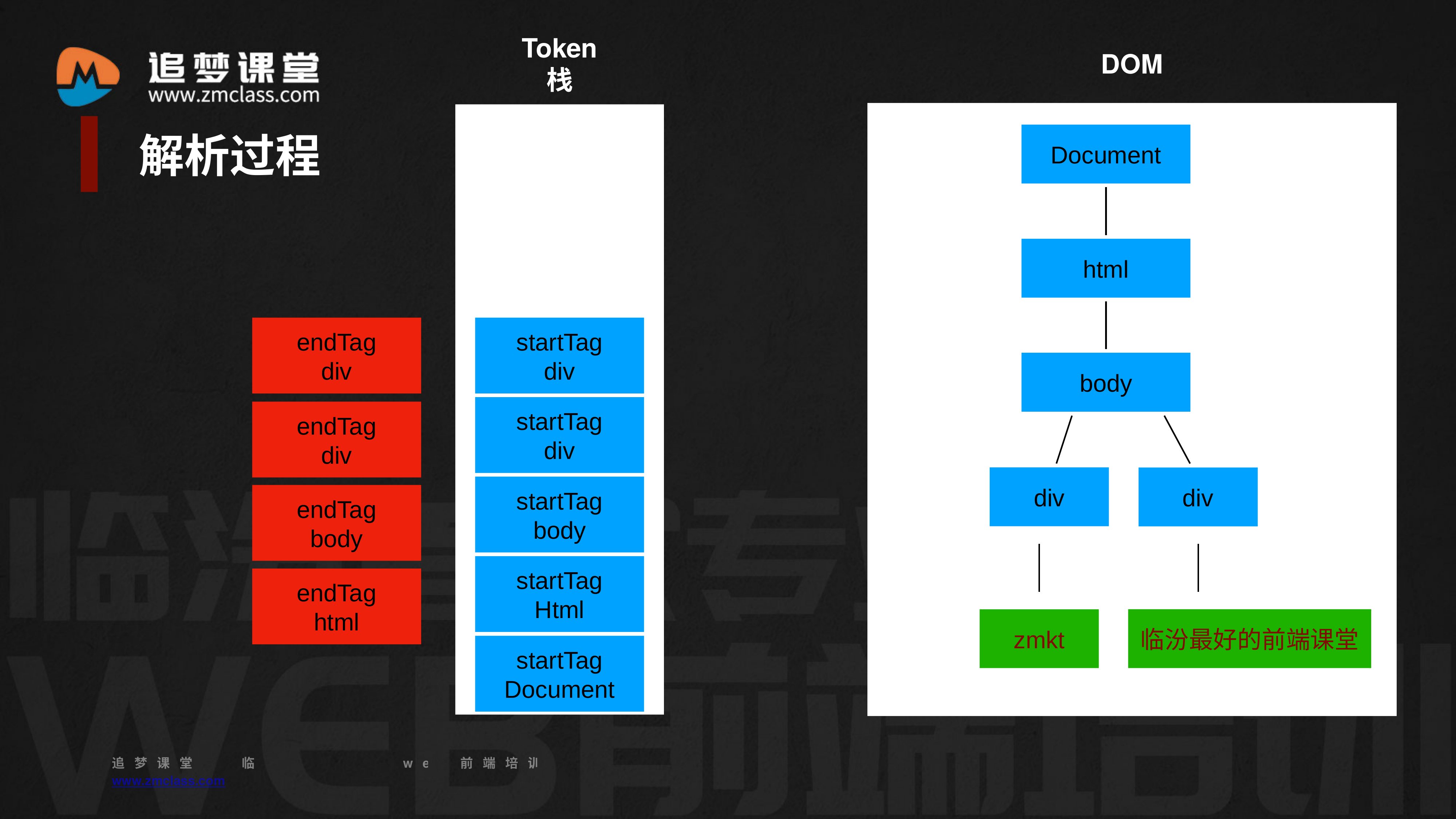

Token
栈
DOM

解析过程
Document

html

endTag
div
startTag
div
body
startTag
div
endTag
div

div
div
startTag
body
endTag
body

startTag
Html
endTag
html
临汾最好的前端课堂
zmkt
startTag
Document
追梦课堂   临汾首家专业的web前端培训机构                                                          www.zmclass.com
9